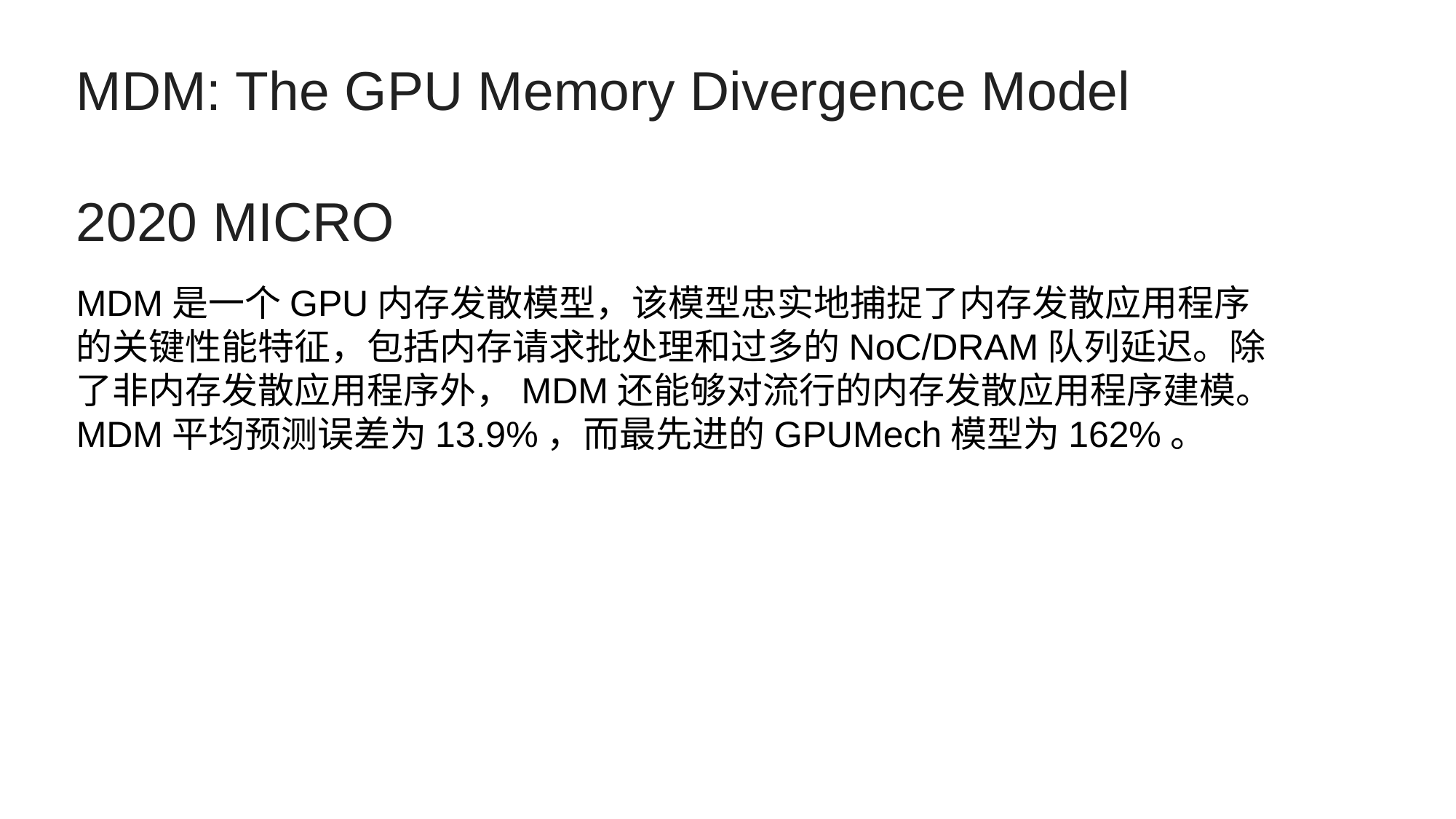

MDM: The GPU Memory Divergence Model
                                                                              2020 MICRO
MDM是一个GPU内存发散模型，该模型忠实地捕捉了内存发散应用程序的关键性能特征，包括内存请求批处理和过多的NoC/DRAM队列延迟。除了非内存发散应用程序外，MDM还能够对流行的内存发散应用程序建模。MDM平均预测误差为13.9%，而最先进的GPUMech模型为162%。